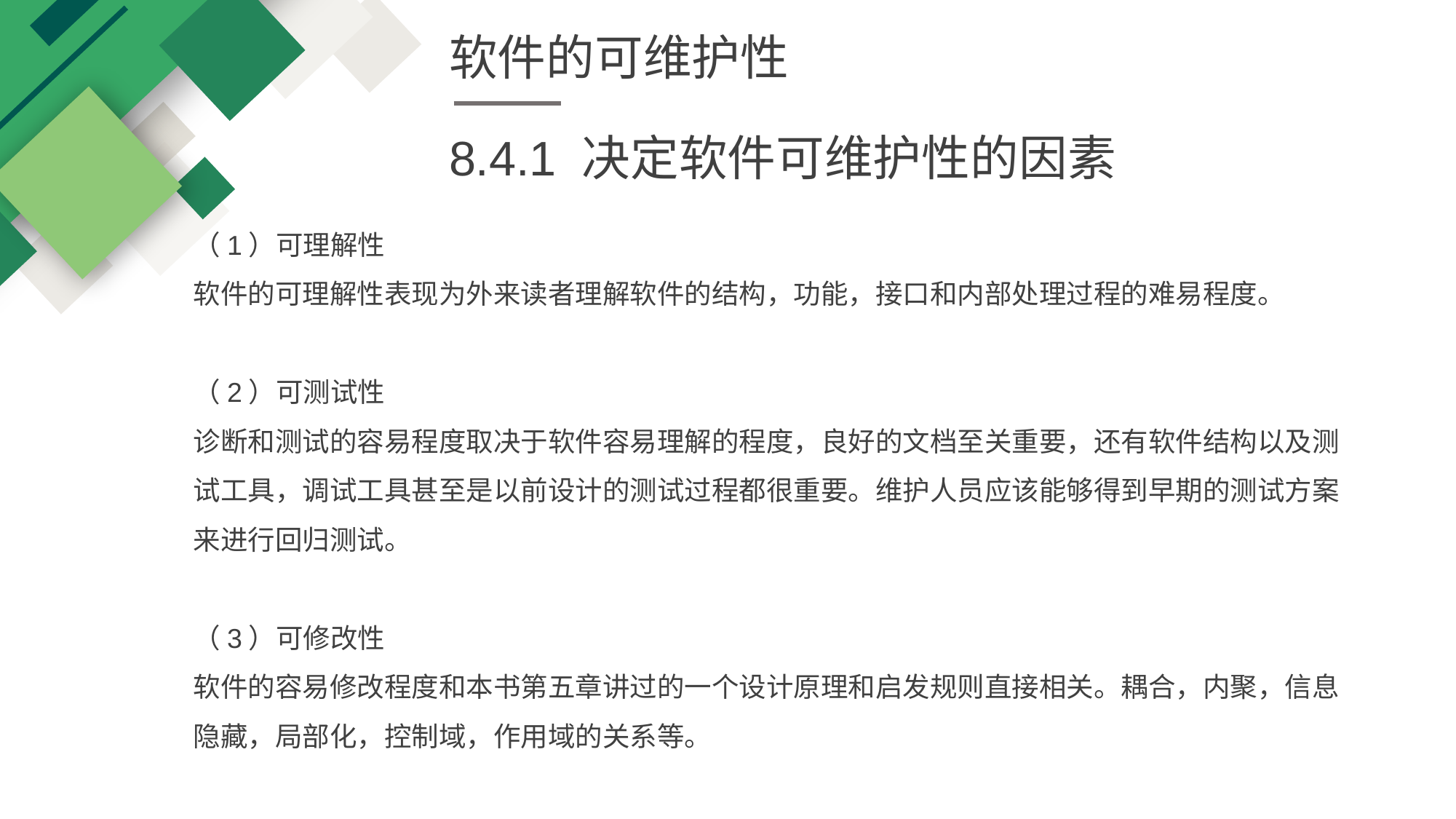

软件的可维护性
8.4.1 决定软件可维护性的因素
（1）可理解性
软件的可理解性表现为外来读者理解软件的结构，功能，接口和内部处理过程的难易程度。

（2）可测试性
诊断和测试的容易程度取决于软件容易理解的程度，良好的文档至关重要，还有软件结构以及测试工具，调试工具甚至是以前设计的测试过程都很重要。维护人员应该能够得到早期的测试方案来进行回归测试。

（3）可修改性
软件的容易修改程度和本书第五章讲过的一个设计原理和启发规则直接相关。耦合，内聚，信息隐藏，局部化，控制域，作用域的关系等。